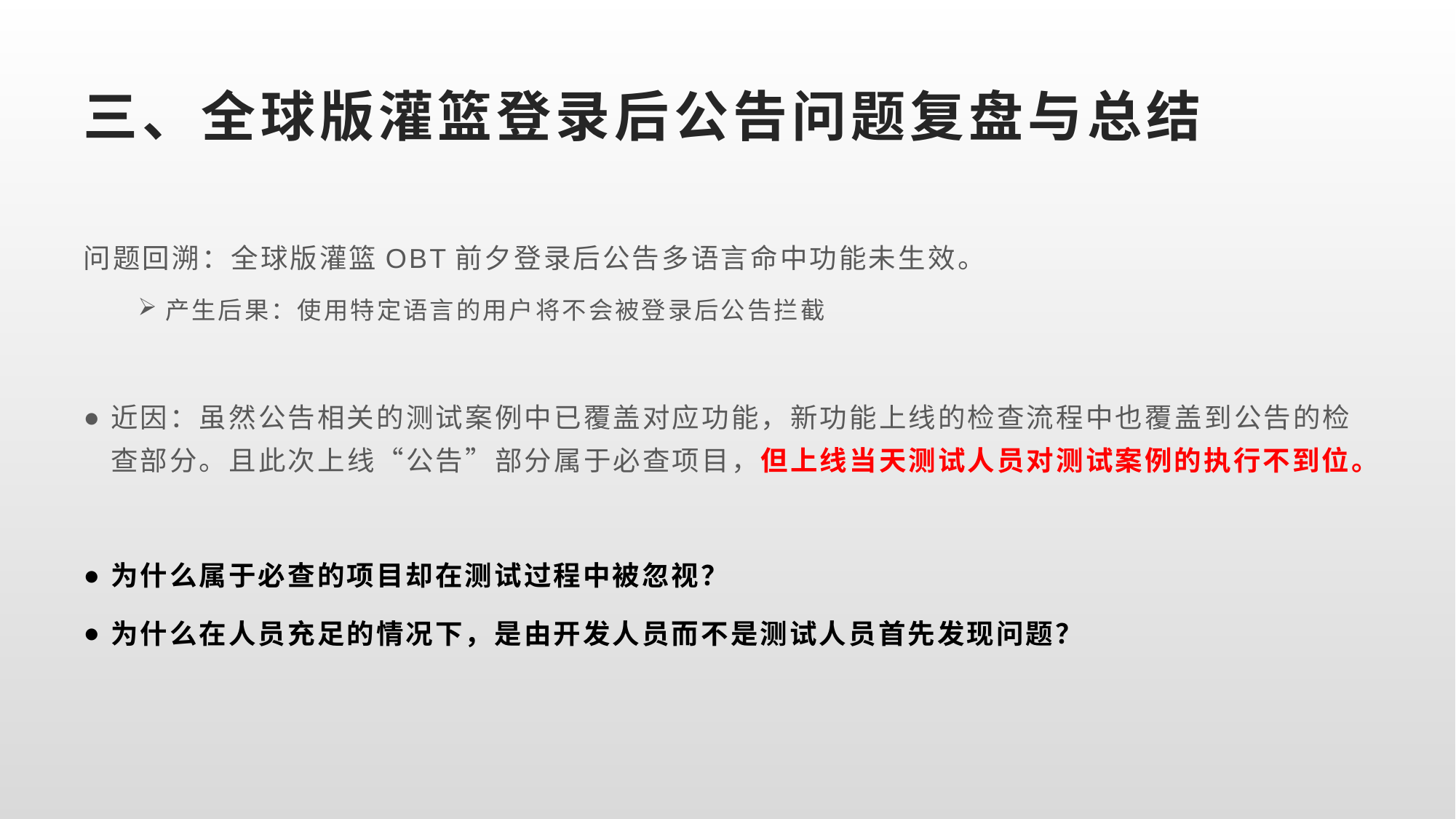

# 三、全球版灌篮登录后公告问题复盘与总结

问题回溯：全球版灌篮OBT前夕登录后公告多语言命中功能未生效。
产生后果：使用特定语言的用户将不会被登录后公告拦截

近因：虽然公告相关的测试案例中已覆盖对应功能，新功能上线的检查流程中也覆盖到公告的检查部分。且此次上线“公告”部分属于必查项目，但上线当天测试人员对测试案例的执行不到位。

为什么属于必查的项目却在测试过程中被忽视？
为什么在人员充足的情况下，是由开发人员而不是测试人员首先发现问题？